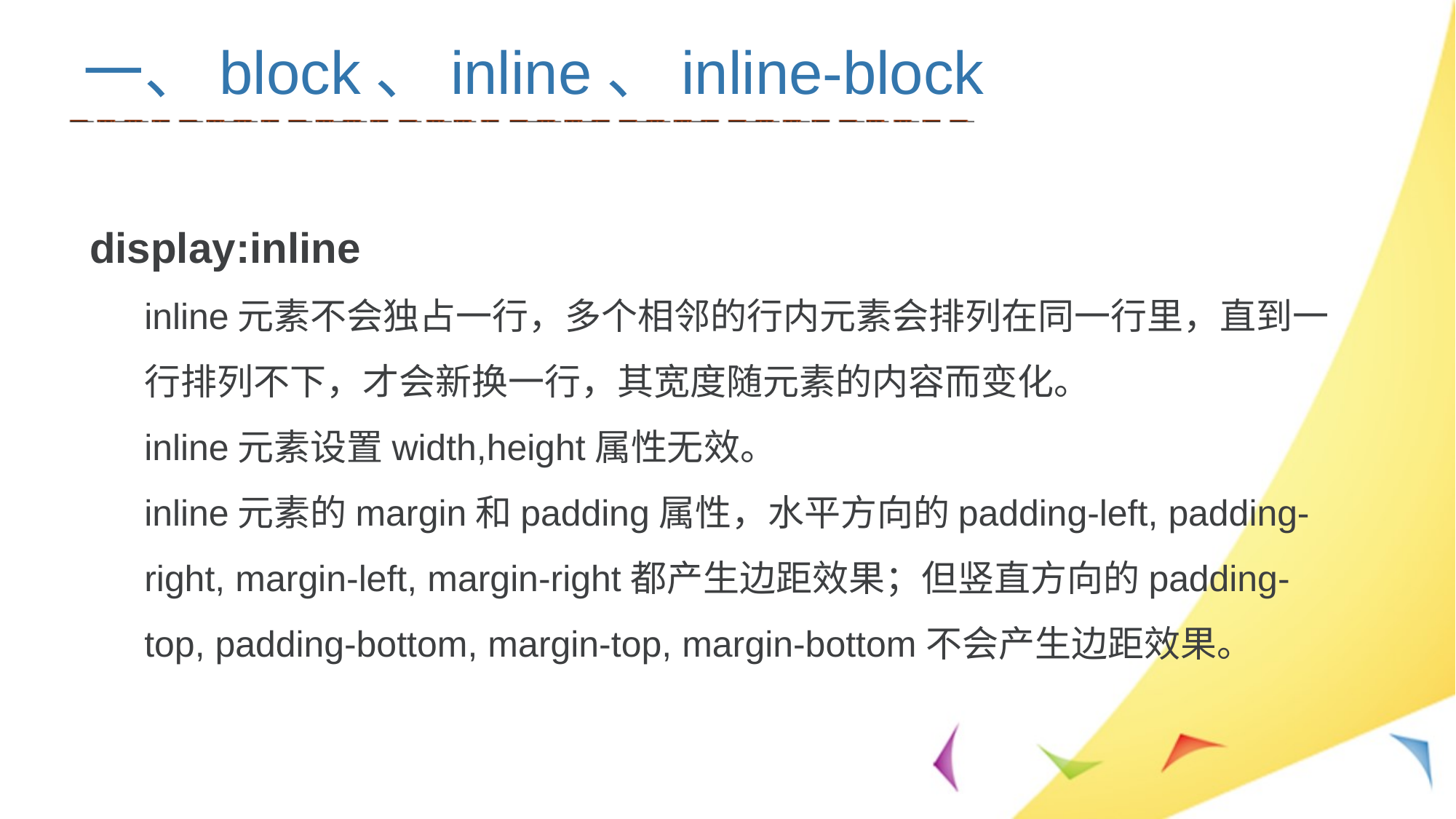

# 一、block、inline、inline-block
display:inline
inline元素不会独占一行，多个相邻的行内元素会排列在同一行里，直到一行排列不下，才会新换一行，其宽度随元素的内容而变化。
inline元素设置width,height属性无效。
inline元素的margin和padding属性，水平方向的padding-left, padding-right, margin-left, margin-right都产生边距效果；但竖直方向的padding-top, padding-bottom, margin-top, margin-bottom不会产生边距效果。